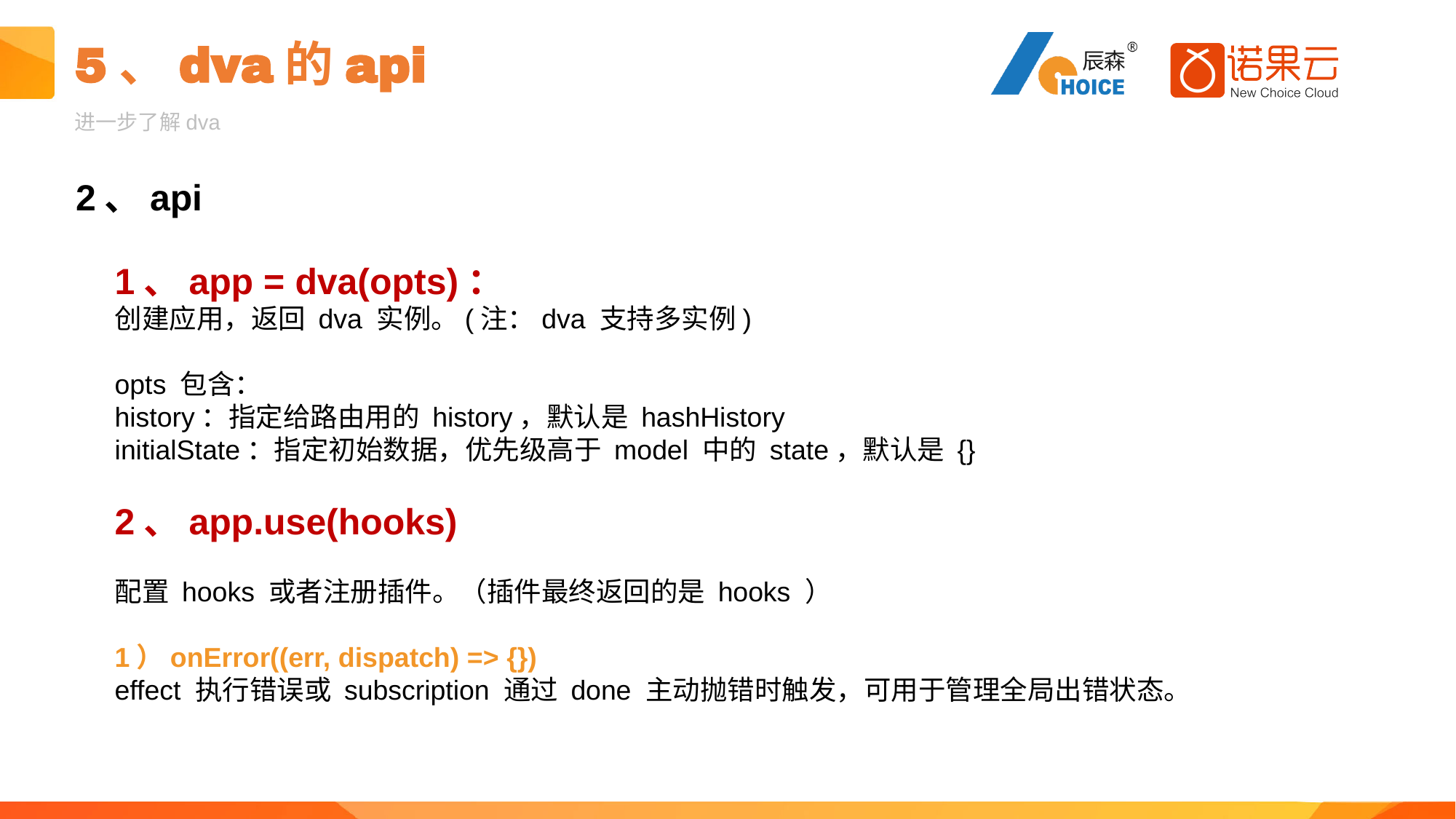

# 5、dva的api
进一步了解dva
2、api
1、app = dva(opts)：
创建应用，返回 dva 实例。(注：dva 支持多实例)

opts 包含：
history：指定给路由用的 history，默认是 hashHistory
initialState：指定初始数据，优先级高于 model 中的 state，默认是 {}

2、app.use(hooks)

配置 hooks 或者注册插件。（插件最终返回的是 hooks ）

1）onError((err, dispatch) => {})
effect 执行错误或 subscription 通过 done 主动抛错时触发，可用于管理全局出错状态。
dva/router